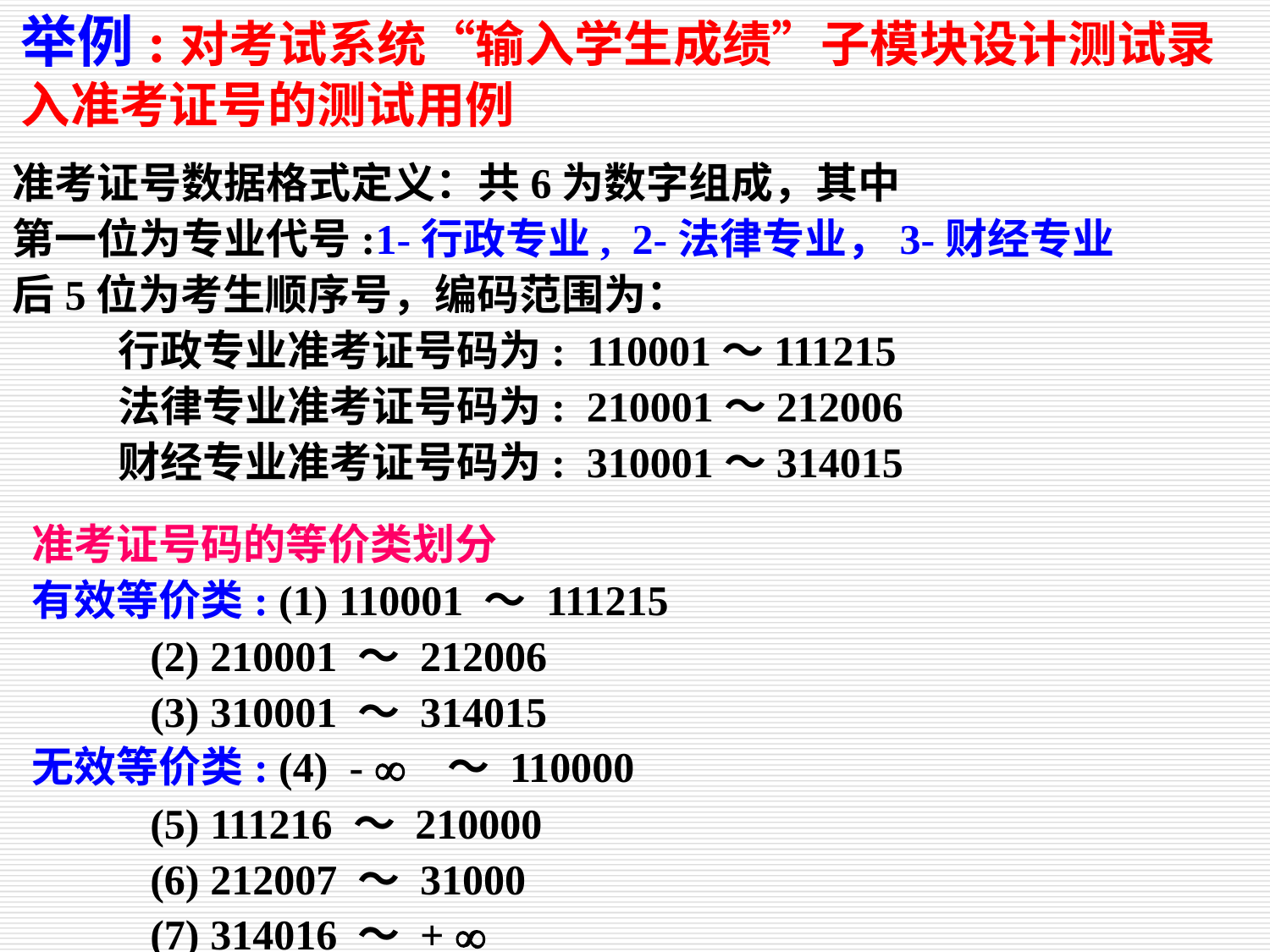

举例:对考试系统“输入学生成绩”子模块设计测试录入准考证号的测试用例
准考证号数据格式定义：共6为数字组成，其中
第一位为专业代号:1-行政专业,  2-法律专业，3-财经专业
后5位为考生顺序号，编码范围为：
          行政专业准考证号码为:  110001～111215
          法律专业准考证号码为:  210001～212006
          财经专业准考证号码为:  310001～314015
 准考证号码的等价类划分
 有效等价类: (1) 110001 ～ 111215
             (2) 210001 ～ 212006
             (3) 310001 ～ 314015
 无效等价类: (4)  - ∞   ～ 110000
             (5) 111216 ～ 210000
             (6) 212007 ～ 31000
             (7) 314016 ～ + ∞